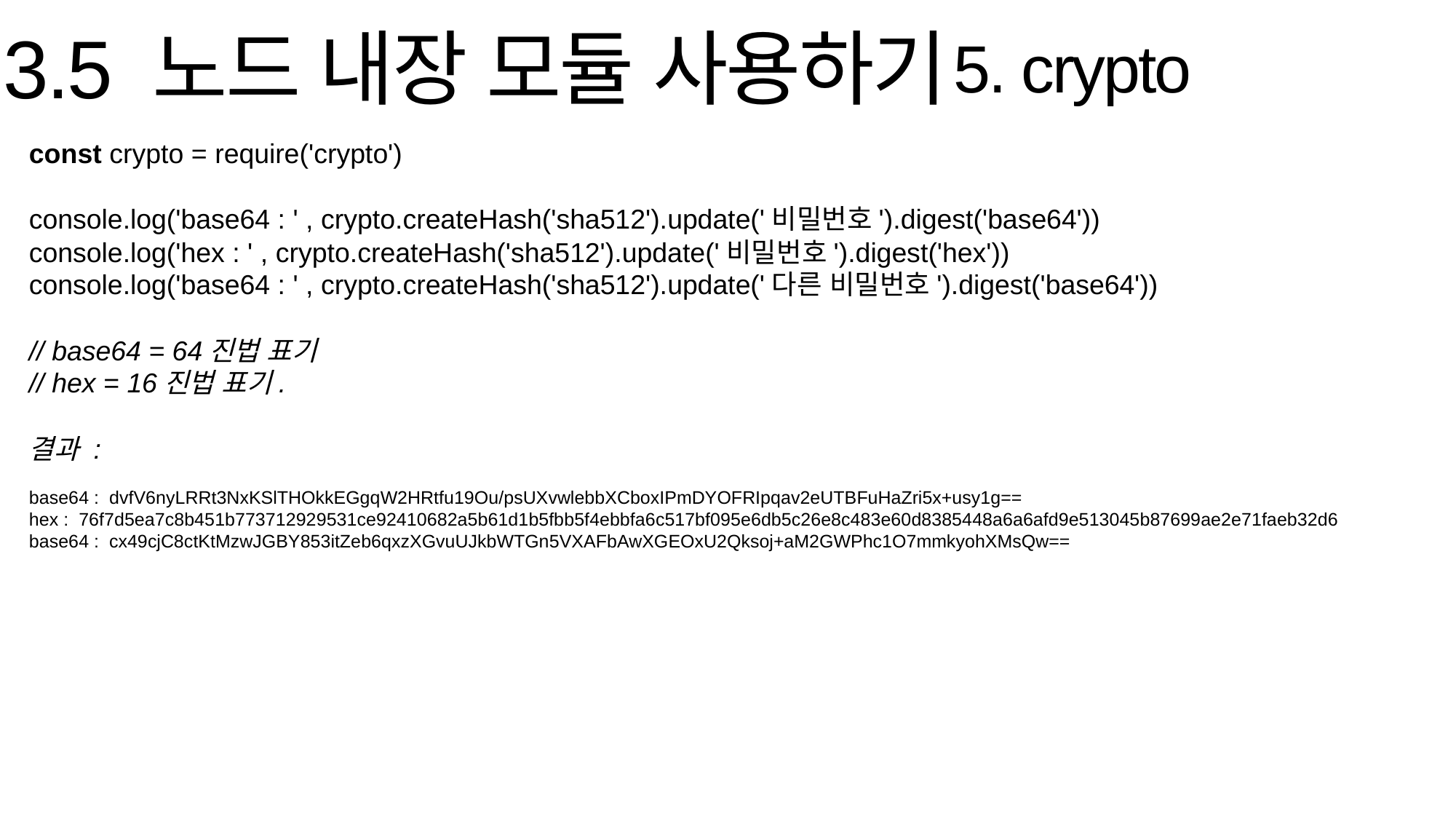

3.5 노드 내장 모듈 사용하기
5. crypto
const crypto = require('crypto')
console.log('base64 : ' , crypto.createHash('sha512').update('비밀번호').digest('base64'))
console.log('hex : ' , crypto.createHash('sha512').update('비밀번호').digest('hex'))
console.log('base64 : ' , crypto.createHash('sha512').update('다른 비밀번호').digest('base64'))
// base64 = 64진법 표기
// hex = 16진법 표기.

결과 :

base64 :  dvfV6nyLRRt3NxKSlTHOkkEGgqW2HRtfu19Ou/psUXvwlebbXCboxIPmDYOFRIpqav2eUTBFuHaZri5x+usy1g==
hex :  76f7d5ea7c8b451b773712929531ce92410682a5b61d1b5fbb5f4ebbfa6c517bf095e6db5c26e8c483e60d8385448a6a6afd9e513045b87699ae2e71faeb32d6
base64 :  cx49cjC8ctKtMzwJGBY853itZeb6qxzXGvuUJkbWTGn5VXAFbAwXGEOxU2Qksoj+aM2GWPhc1O7mmkyohXMsQw==